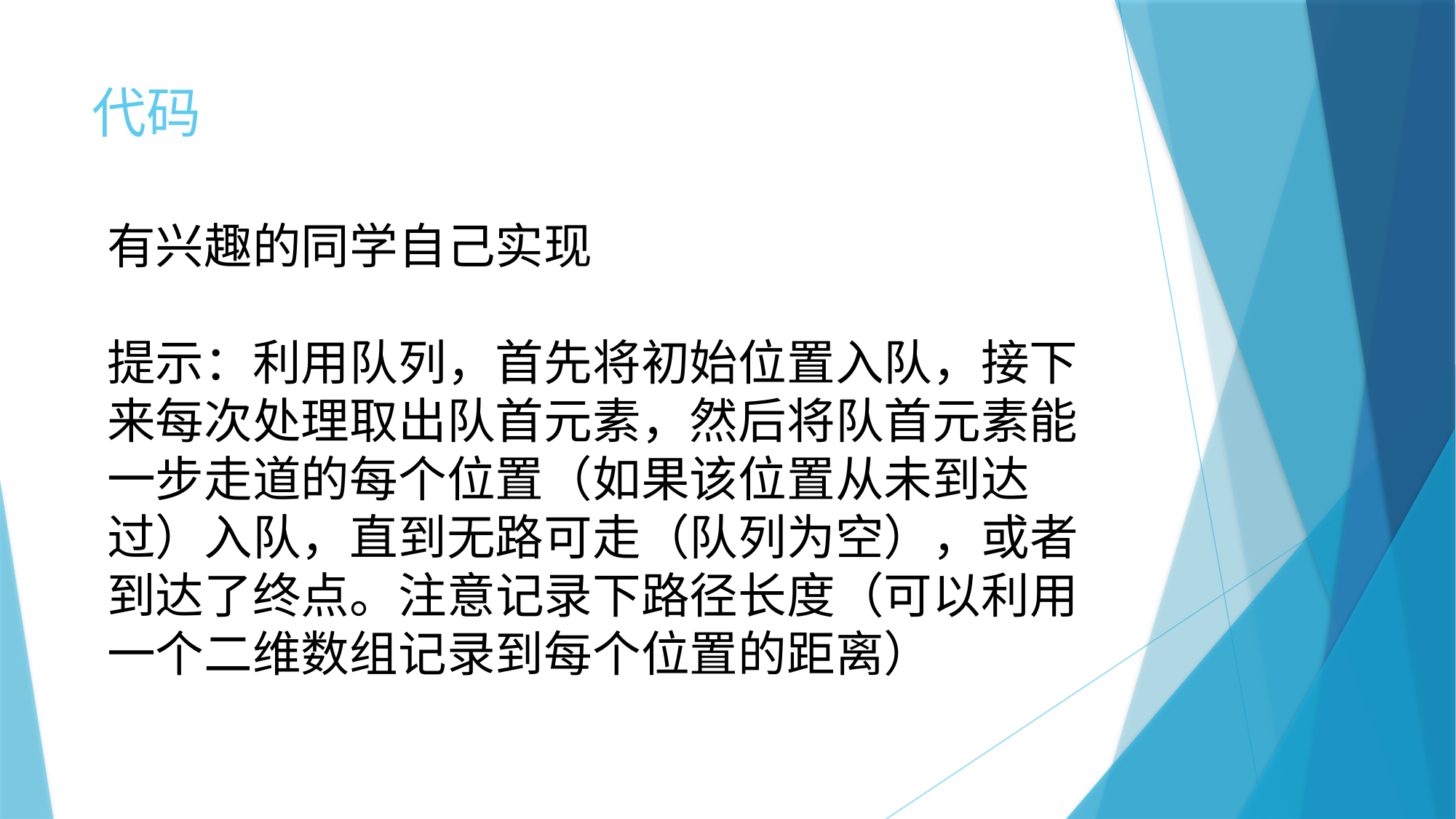

# 代码
有兴趣的同学自己实现

提示：利用队列，首先将初始位置入队，接下来每次处理取出队首元素，然后将队首元素能一步走道的每个位置（如果该位置从未到达过）入队，直到无路可走（队列为空），或者到达了终点。注意记录下路径长度（可以利用一个二维数组记录到每个位置的距离）